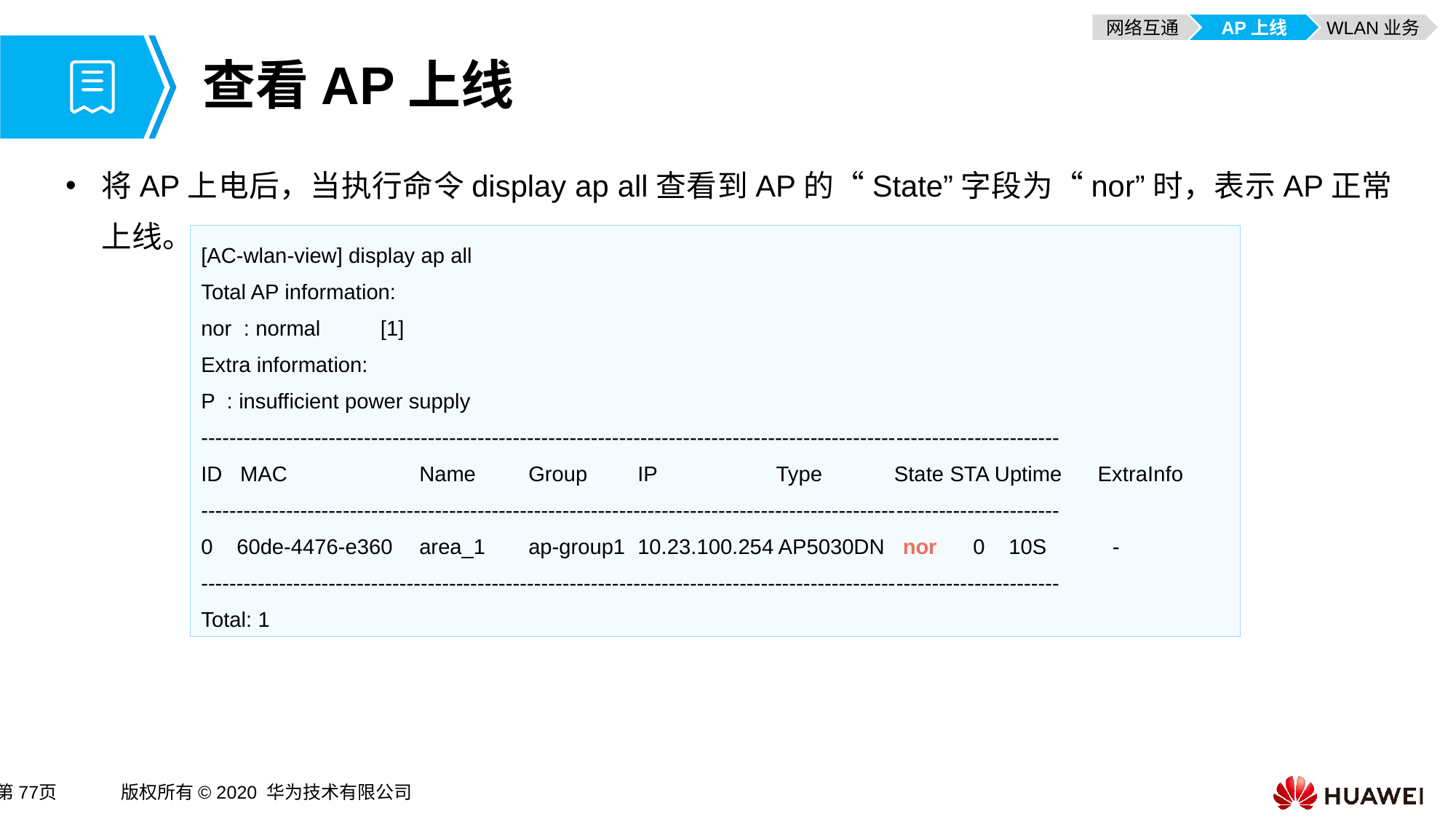

网络互通
AP上线
WLAN业务
# 查看AP上线
将AP上电后，当执行命令display ap all查看到AP的“State”字段为“nor”时，表示AP正常上线。
[AC-wlan-view] display ap all
Total AP information:
nor  : normal          [1]
Extra information:
P  : insufficient power supply
-------------------------------------------------------------------------------------------------------------------------
ID   MAC            	Name   	Group     	IP            	     Type            State STA Uptime      ExtraInfo
-------------------------------------------------------------------------------------------------------------------------
0    60de-4476-e360 	area_1 	ap-group1 	10.23.100.254 AP5030DN   nor      0    10S           -
-------------------------------------------------------------------------------------------------------------------------
Total: 1